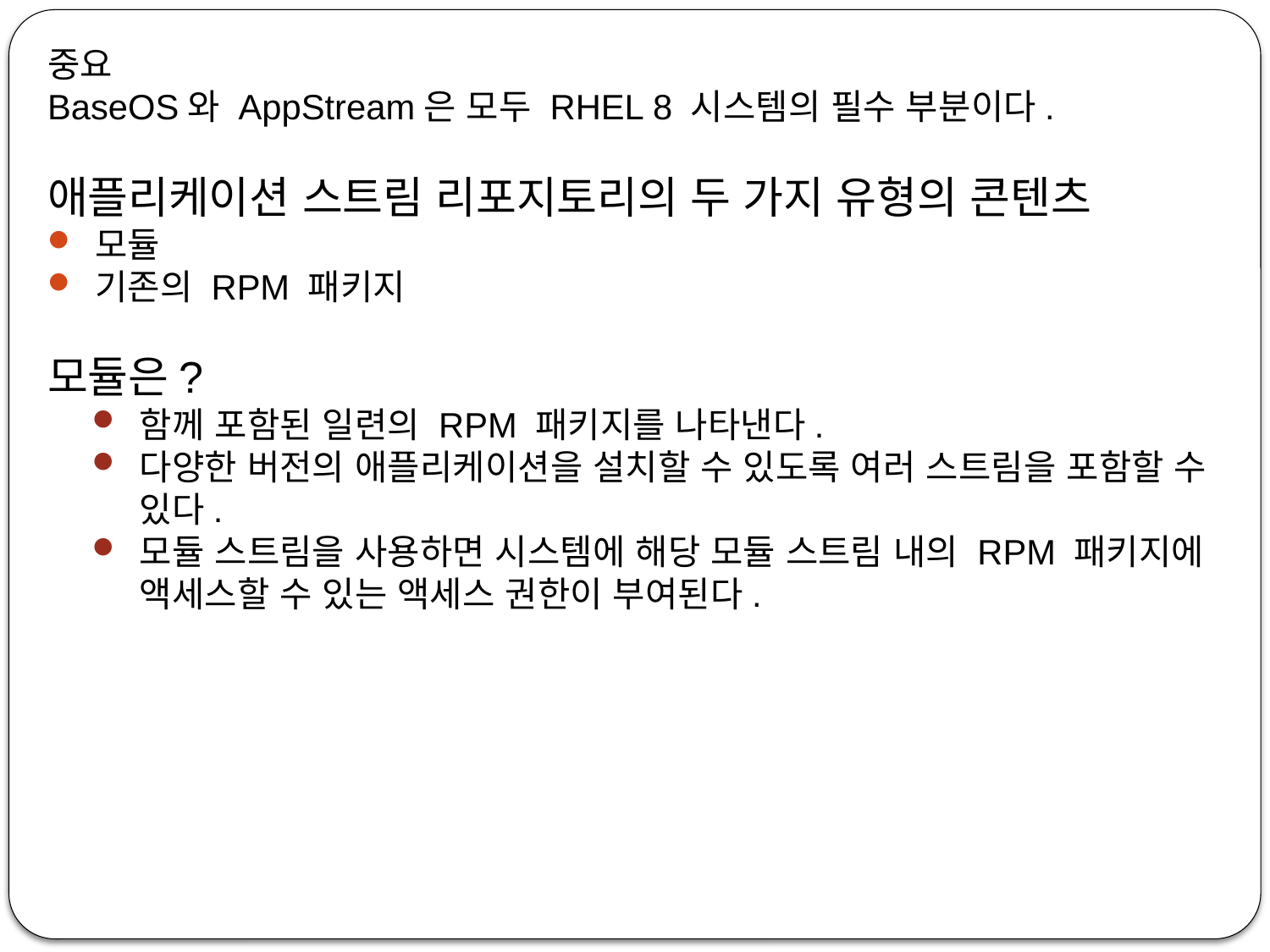

중요
BaseOS와 AppStream은 모두 RHEL 8 시스템의 필수 부분이다.

애플리케이션 스트림 리포지토리의 두 가지 유형의 콘텐츠
모듈
기존의 RPM 패키지

모듈은?
함께 포함된 일련의 RPM 패키지를 나타낸다.
다양한 버전의 애플리케이션을 설치할 수 있도록 여러 스트림을 포함할 수 있다.
모듈 스트림을 사용하면 시스템에 해당 모듈 스트림 내의 RPM 패키지에 액세스할 수 있는 액세스 권한이 부여된다.